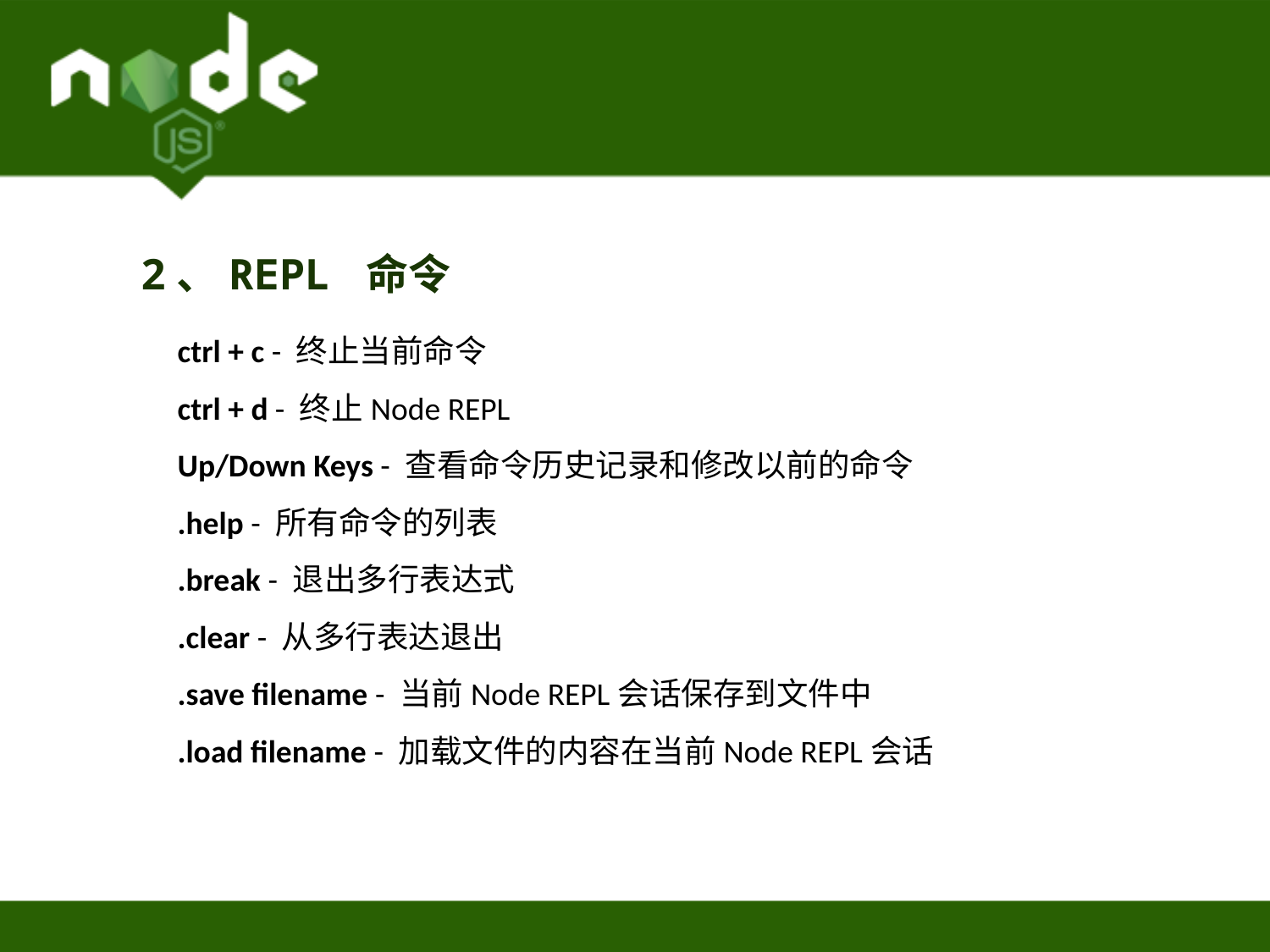

2、REPL 命令
ctrl + c - 终止当前命令
ctrl + d - 终止Node REPL
Up/Down Keys - 查看命令历史记录和修改以前的命令
.help - 所有命令的列表
.break - 退出多行表达式
.clear - 从多行表达退出
.save filename - 当前Node REPL会话保存到文件中
.load filename - 加载文件的内容在当前Node REPL会话